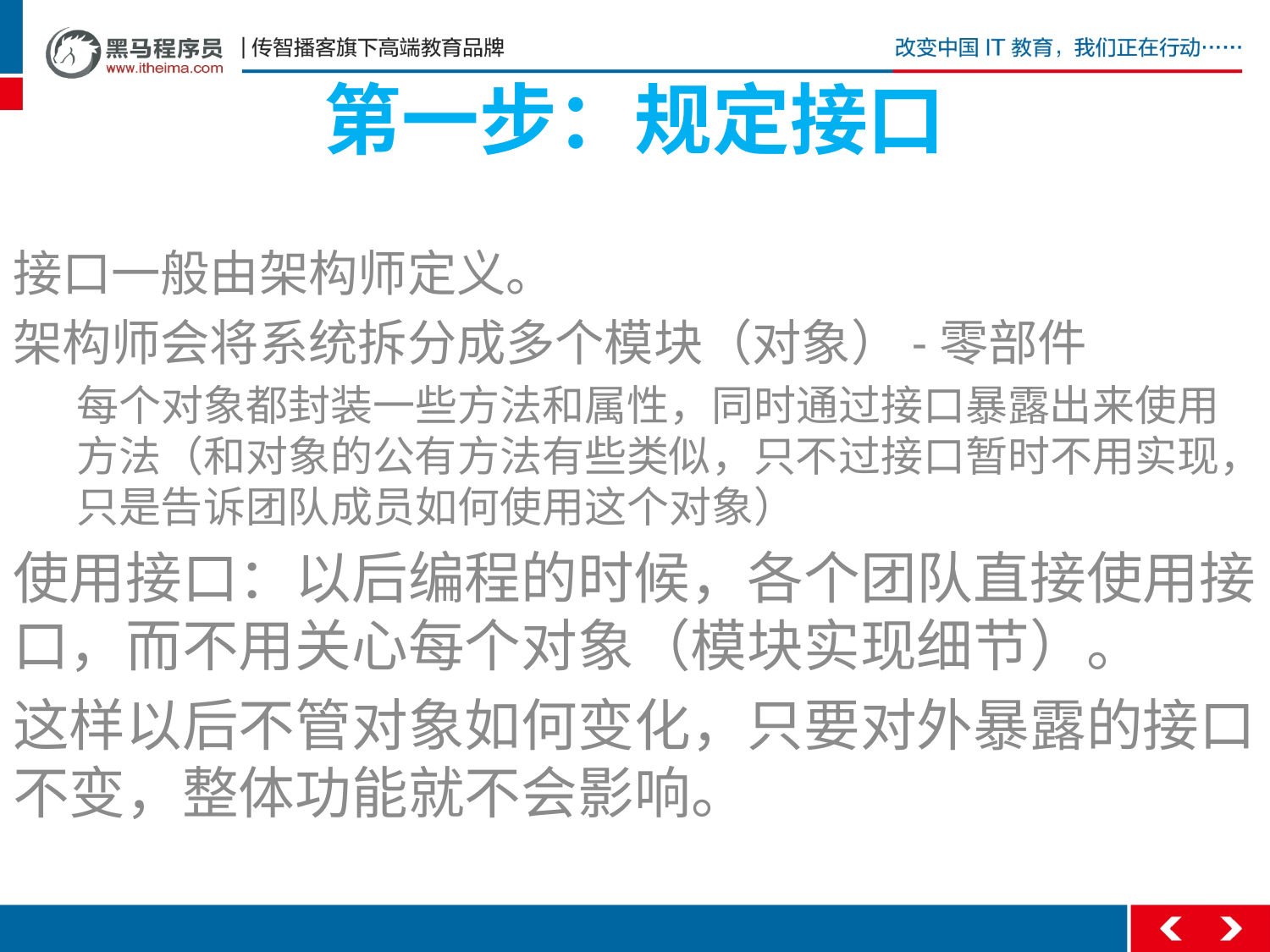

# 第一步：规定接口
接口一般由架构师定义。
架构师会将系统拆分成多个模块（对象）-零部件
每个对象都封装一些方法和属性，同时通过接口暴露出来使用方法（和对象的公有方法有些类似，只不过接口暂时不用实现，只是告诉团队成员如何使用这个对象）
使用接口：以后编程的时候，各个团队直接使用接口，而不用关心每个对象（模块实现细节）。
这样以后不管对象如何变化，只要对外暴露的接口不变，整体功能就不会影响。